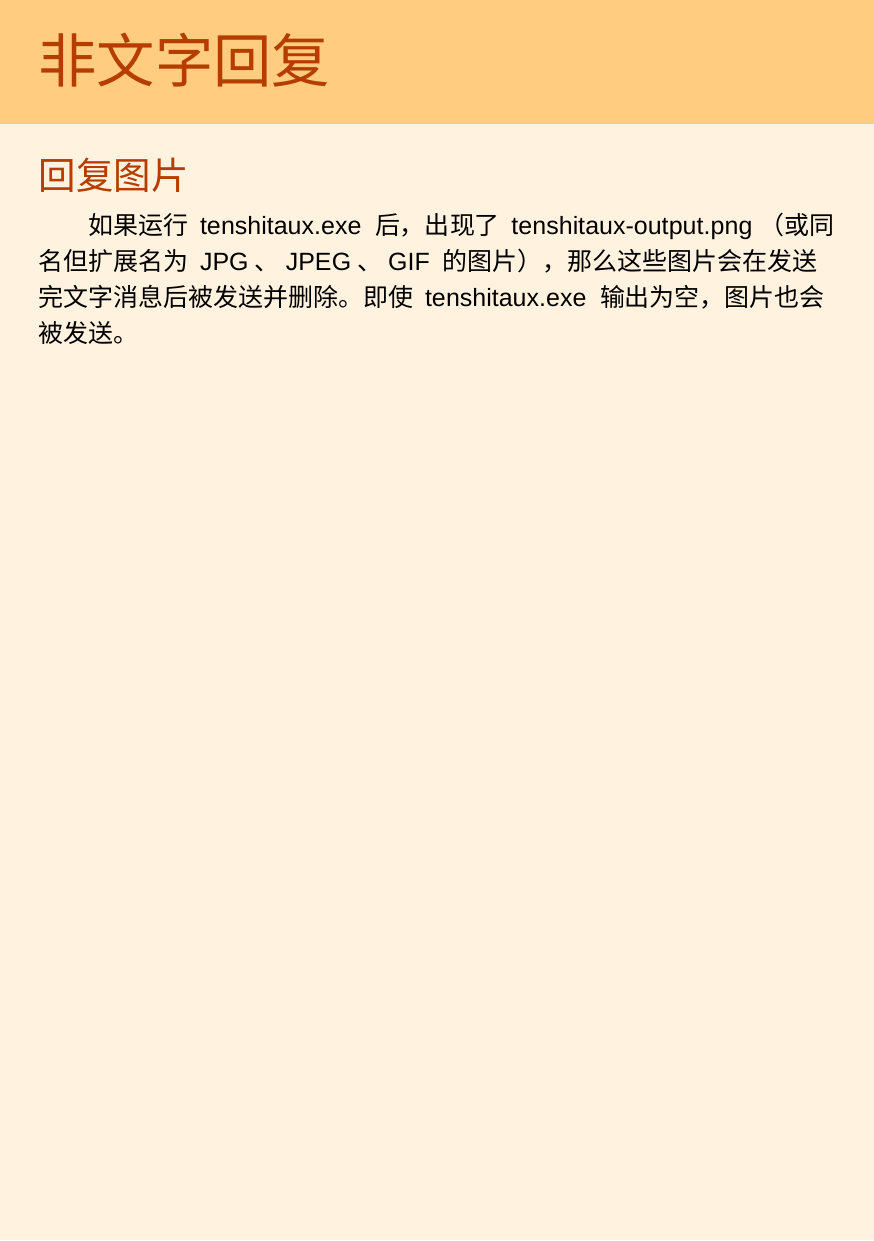

# 非文字回复
回复图片
如果运行 tenshitaux.exe 后，出现了 tenshitaux-output.png（或同名但扩展名为 JPG、JPEG、GIF 的图片），那么这些图片会在发送完文字消息后被发送并删除。即使 tenshitaux.exe 输出为空，图片也会被发送。